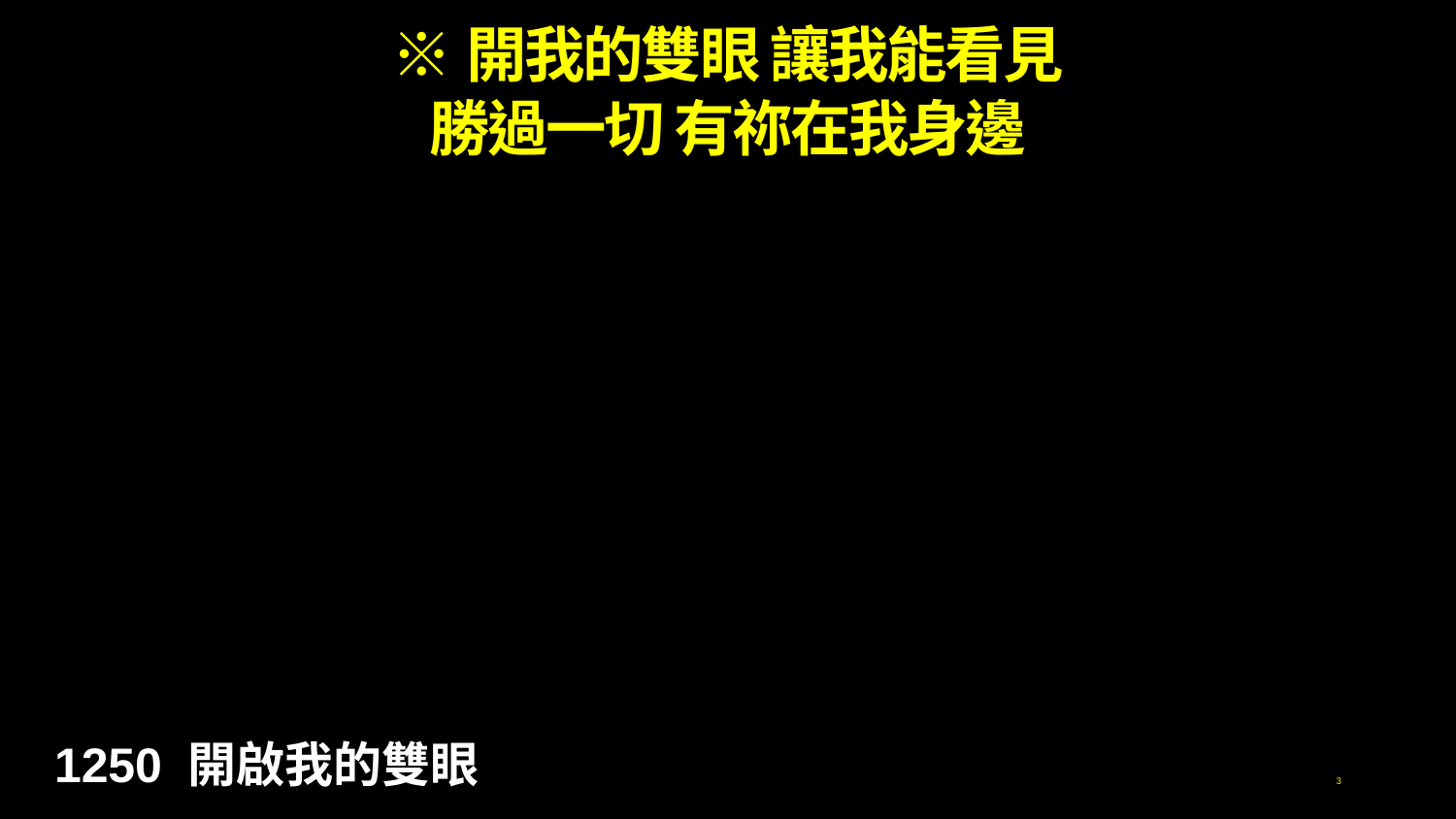

※開我的雙眼 讓我能看見
勝過一切 有祢在我身邊
1250 開啟我的雙眼
3